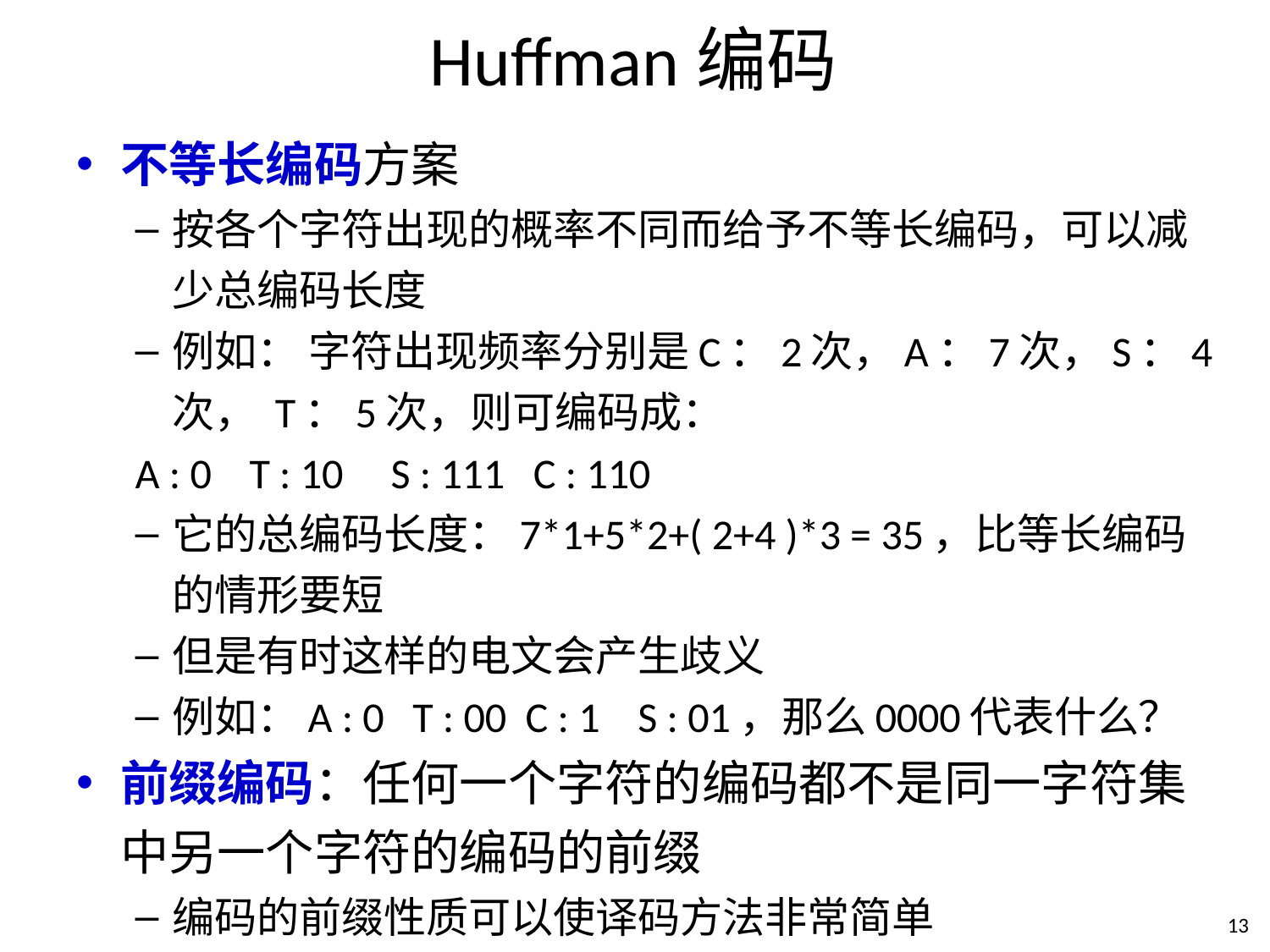

# Huffman编码
不等长编码方案
按各个字符出现的概率不同而给予不等长编码，可以减少总编码长度
例如： 字符出现频率分别是C：2次，A：7次，S：4次， T：5次，则可编码成：
		A : 0    T : 10     S : 111   C : 110
它的总编码长度：7*1+5*2+( 2+4 )*3 = 35，比等长编码的情形要短
但是有时这样的电文会产生歧义
例如：A : 0   T : 00  C : 1    S : 01，那么0000代表什么？
前缀编码：任何一个字符的编码都不是同一字符集中另一个字符的编码的前缀
编码的前缀性质可以使译码方法非常简单

13